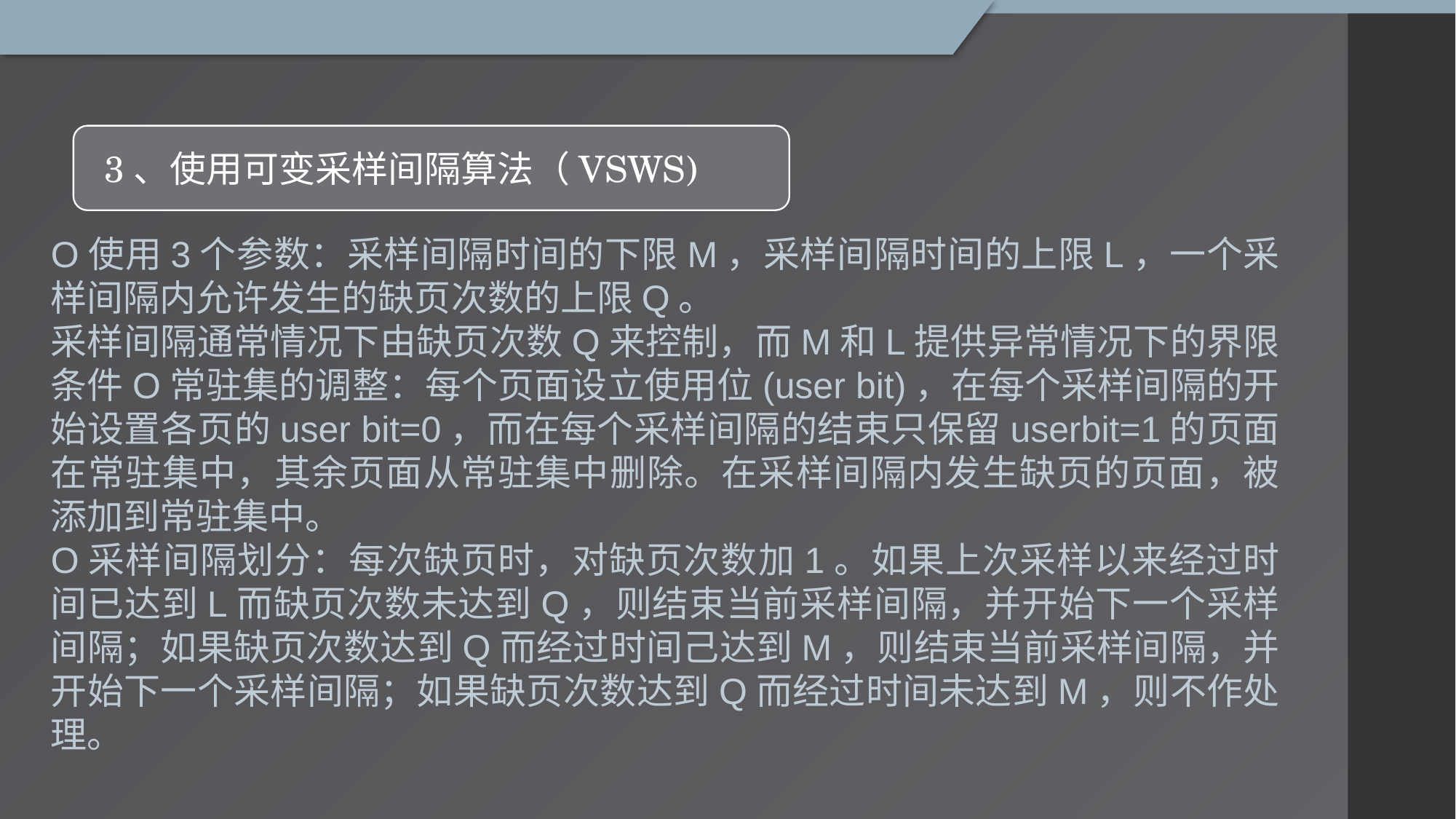

# 3 线程和进程的关系

3、使用可变采样间隔算法（VSWS)
O使用3个参数：采样间隔时间的下限M，采样间隔时间的上限L，一个采样间隔内允许发生的缺页次数的上限Q。
采样间隔通常情况下由缺页次数Q来控制，而M和L提供异常情况下的界限条件O常驻集的调整：每个页面设立使用位(user bit)，在每个采样间隔的开始设置各页的user bit=0，而在每个采样间隔的结束只保留userbit=1的页面在常驻集中，其余页面从常驻集中删除。在采样间隔内发生缺页的页面，被添加到常驻集中。
O采样间隔划分：每次缺页时，对缺页次数加1。如果上次采样以来经过时间已达到L而缺页次数未达到Q，则结束当前采样间隔，并开始下一个采样间隔；如果缺页次数达到Q而经过时间己达到M，则结束当前采样间隔，并开始下一个采样间隔；如果缺页次数达到Q而经过时间未达到M，则不作处理。